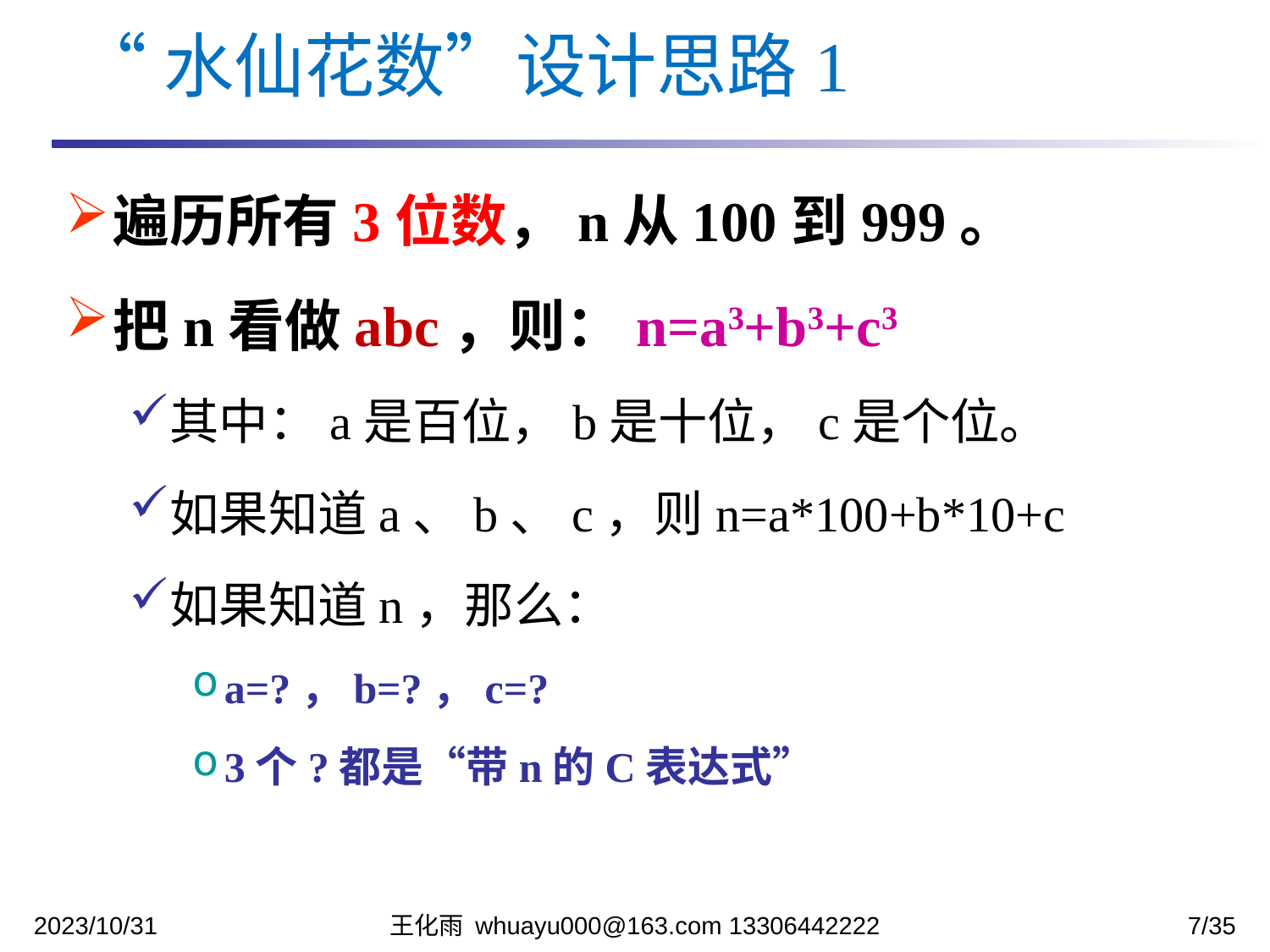

“水仙花数”设计思路1
遍历所有3位数，n从100到999。
把n看做abc，则：n=a3+b3+c3
其中：a是百位，b是十位，c是个位。
如果知道a、b、c，则n=a*100+b*10+c
如果知道n，那么：
a=?，b=?，c=?
3个?都是“带n的C表达式”
2023/10/31
王化雨 whuayu000@163.com 13306442222
7/35